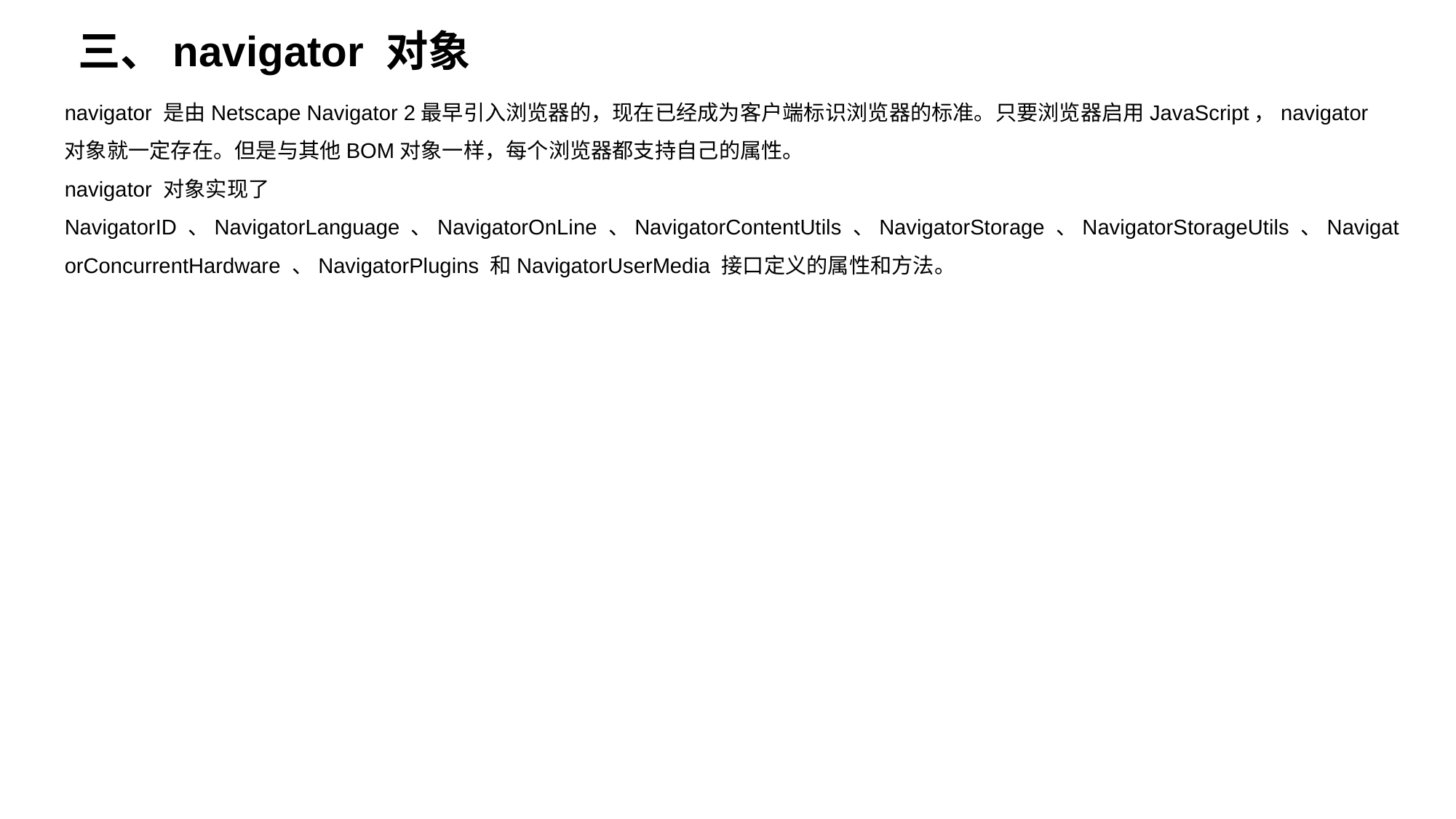

三、navigator 对象
navigator 是由Netscape Navigator 2最早引入浏览器的，现在已经成为客户端标识浏览器的标准。只要浏览器启用JavaScript，navigator 对象就一定存在。但是与其他BOM对象一样，每个浏览器都支持自己的属性。
navigator 对象实现了NavigatorID 、NavigatorLanguage 、NavigatorOnLine 、NavigatorContentUtils 、NavigatorStorage 、NavigatorStorageUtils 、NavigatorConcurrentHardware 、NavigatorPlugins 和NavigatorUserMedia 接口定义的属性和方法。